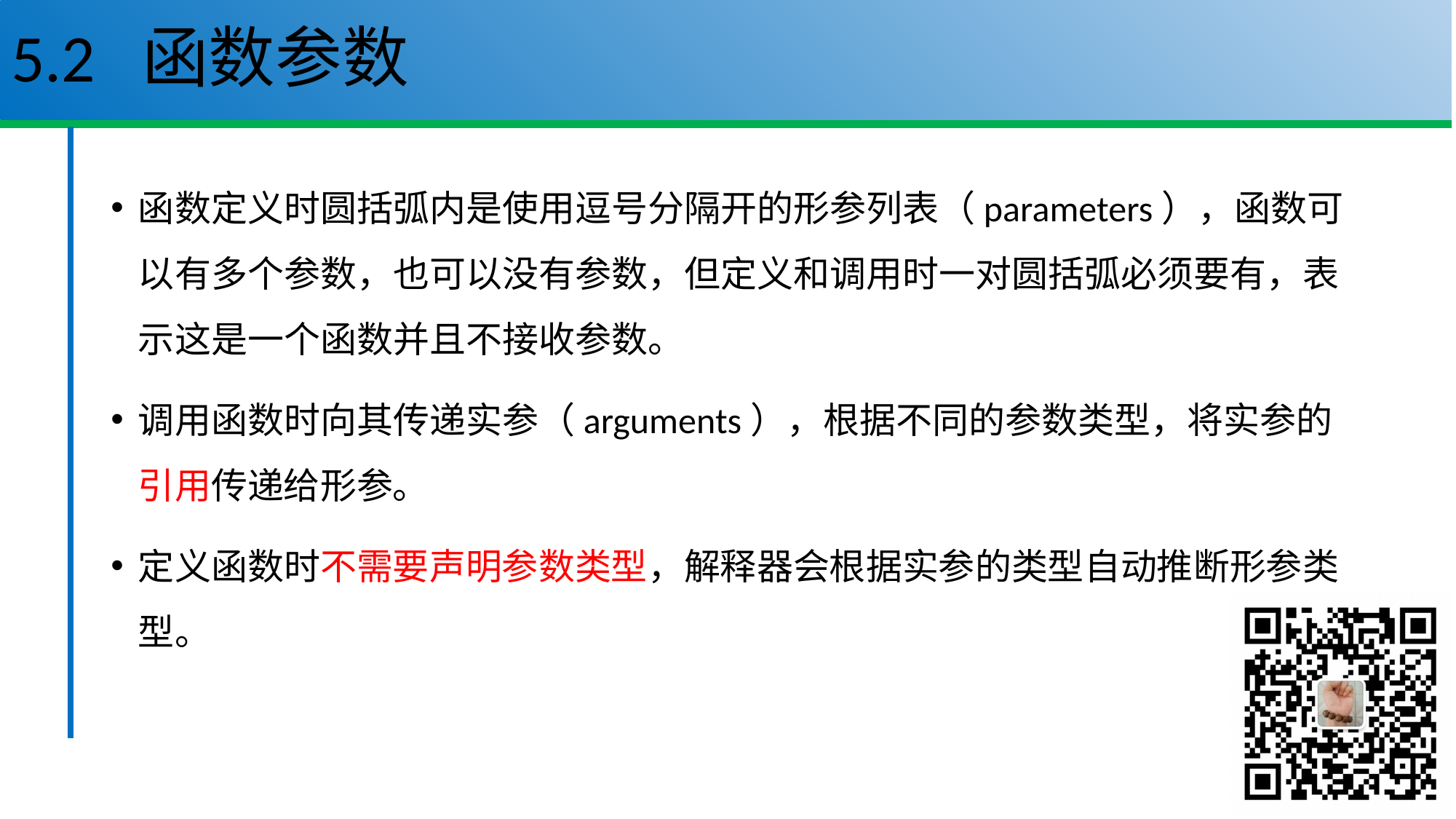

# 5.2  函数参数
函数定义时圆括弧内是使用逗号分隔开的形参列表（parameters），函数可以有多个参数，也可以没有参数，但定义和调用时一对圆括弧必须要有，表示这是一个函数并且不接收参数。
调用函数时向其传递实参（arguments），根据不同的参数类型，将实参的引用传递给形参。
定义函数时不需要声明参数类型，解释器会根据实参的类型自动推断形参类型。
9